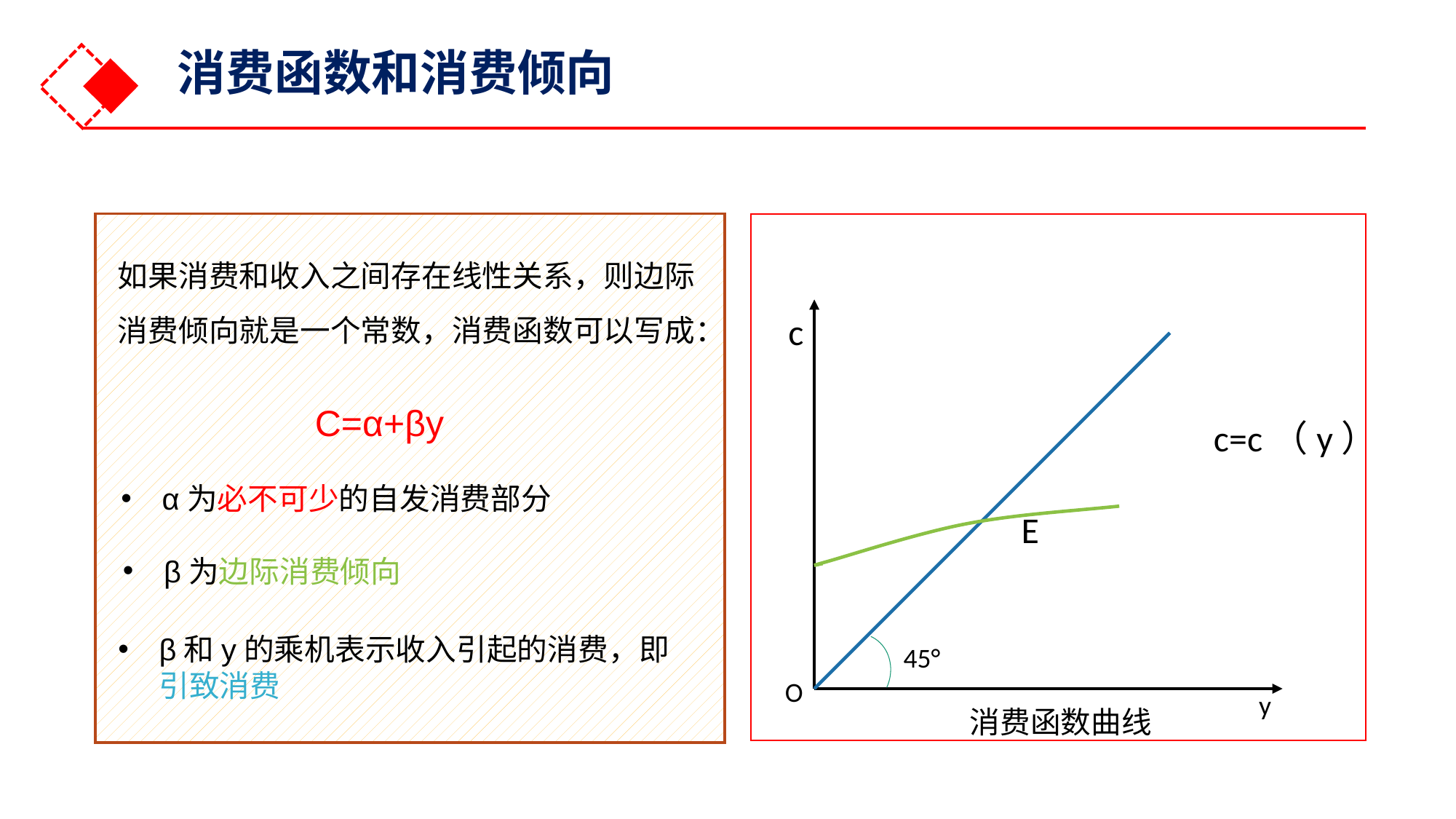

消费函数和消费倾向

如果消费和收入之间存在线性关系，则边际消费倾向就是一个常数，消费函数可以写成：
c
C=α+βy
c=c（y）
α为必不可少的自发消费部分
E

β为边际消费倾向
β和y的乘机表示收入引起的消费，即引致消费

45°
O
y
消费函数曲线